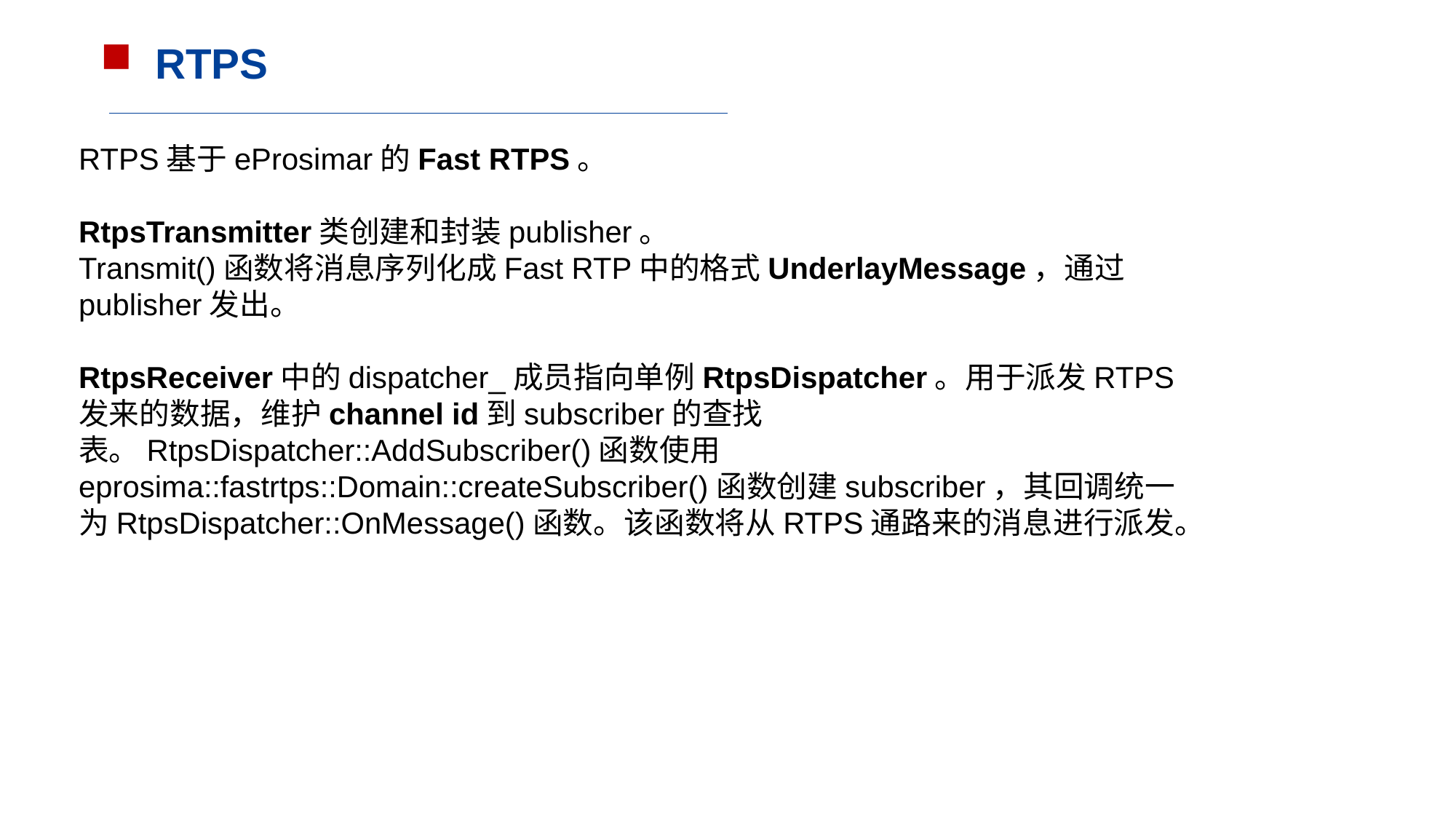

RTPS
RTPS基于eProsimar的Fast RTPS。

RtpsTransmitter类创建和封装publisher。
Transmit()函数将消息序列化成Fast RTP中的格式UnderlayMessage，通过publisher发出。

RtpsReceiver中的dispatcher_成员指向单例RtpsDispatcher。用于派发RTPS发来的数据，维护channel id到subscriber的查找表。RtpsDispatcher::AddSubscriber()函数使用eprosima::fastrtps::Domain::createSubscriber()函数创建subscriber，其回调统一为RtpsDispatcher::OnMessage()函数。该函数将从RTPS通路来的消息进行派发。